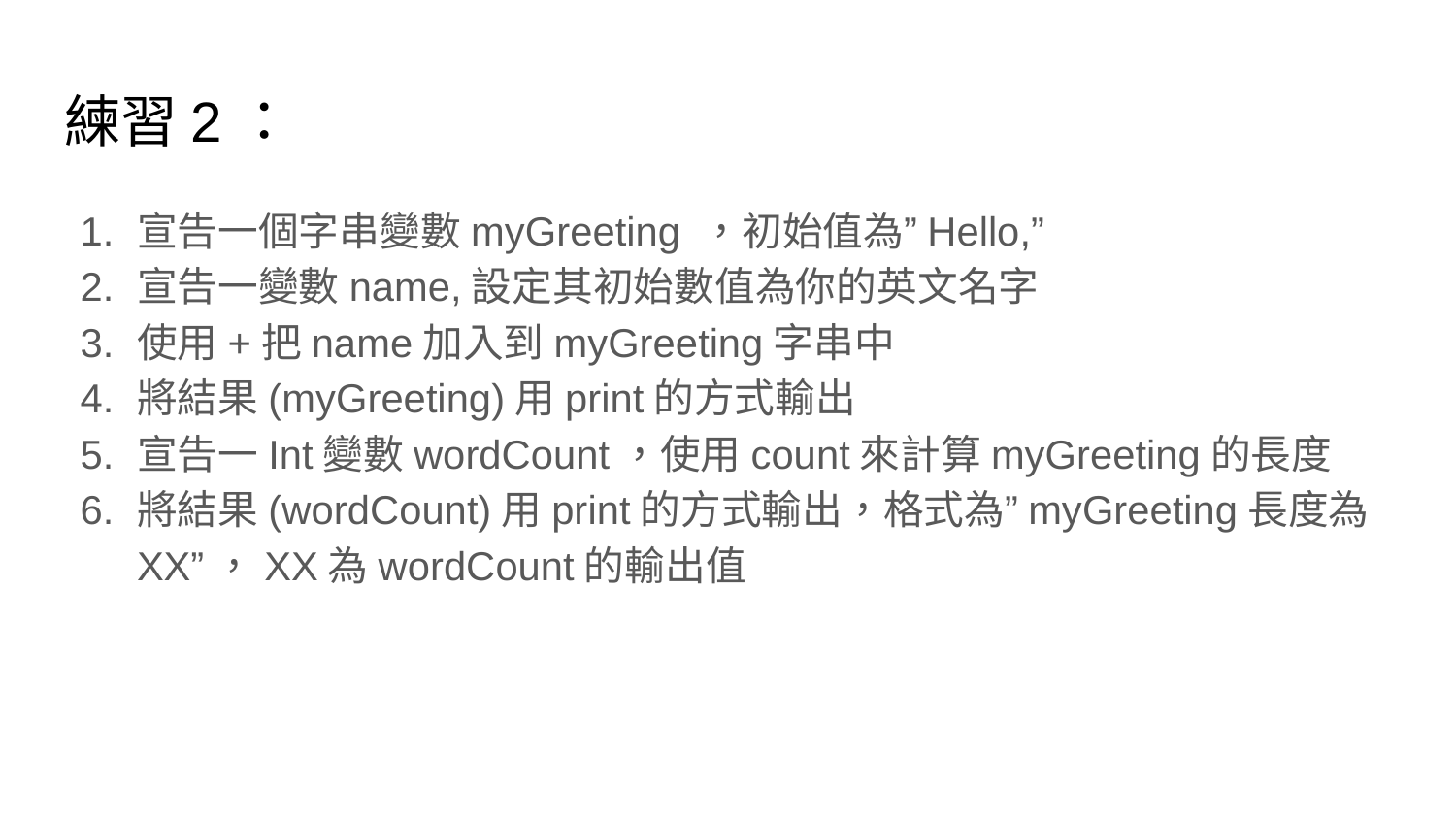

# 練習2：
宣告一個字串變數myGreeting ，初始值為”Hello,”
宣告一變數name,設定其初始數值為你的英文名字
使用+把name加入到myGreeting字串中
將結果(myGreeting)用print的方式輸出
宣告一Int變數wordCount，使用count來計算myGreeting的長度
將結果(wordCount)用print的方式輸出，格式為”myGreeting長度為XX”，XX為wordCount的輸出值